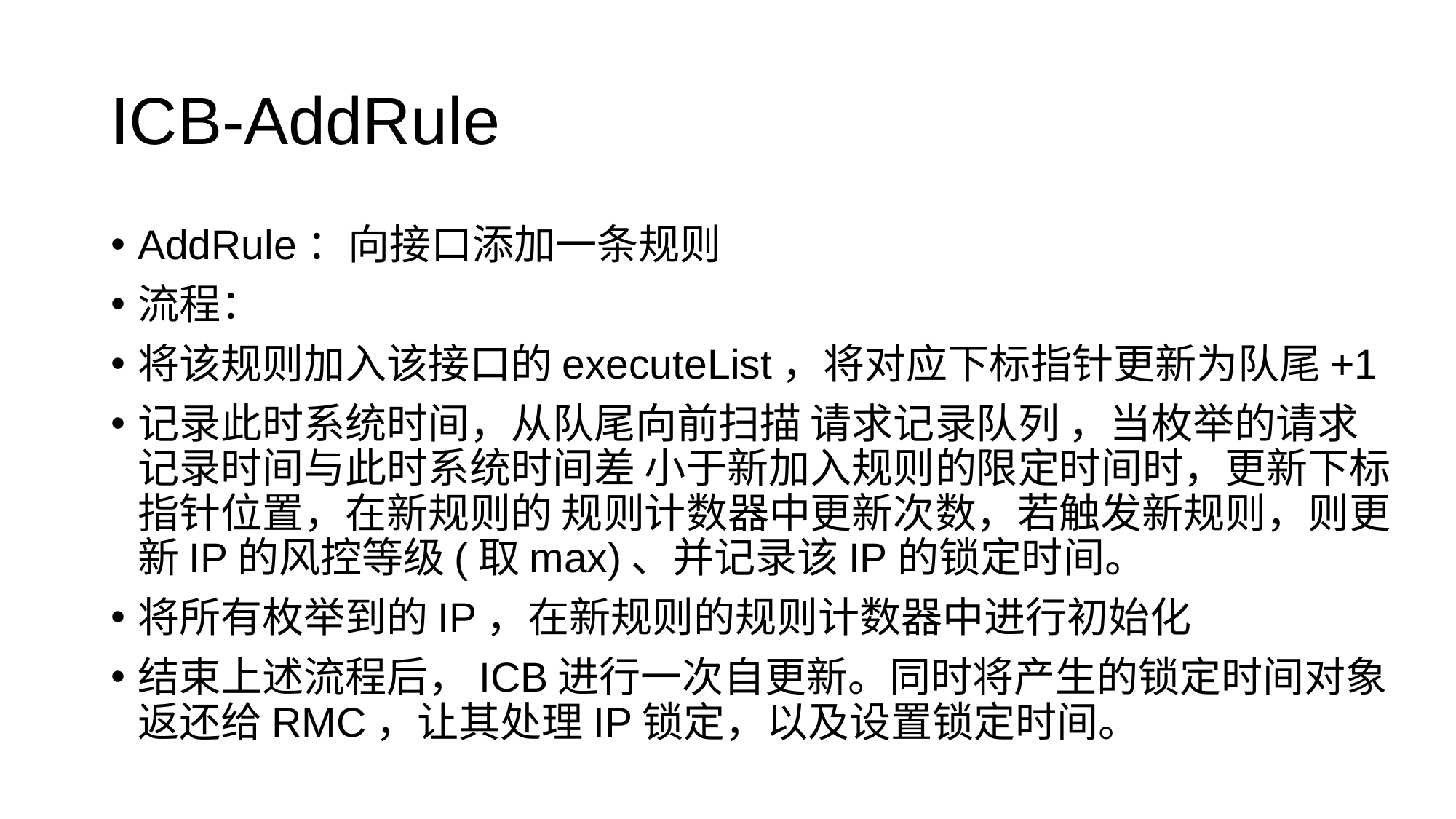

# ICB-AddRule
AddRule：向接口添加一条规则
流程：
将该规则加入该接口的executeList，将对应下标指针更新为队尾+1
记录此时系统时间，从队尾向前扫描 请求记录队列 ，当枚举的请求记录时间与此时系统时间差 小于新加入规则的限定时间时，更新下标指针位置，在新规则的 规则计数器中更新次数，若触发新规则，则更新IP的风控等级(取max)、并记录该IP的锁定时间。
将所有枚举到的IP，在新规则的规则计数器中进行初始化
结束上述流程后，ICB进行一次自更新。同时将产生的锁定时间对象返还给RMC，让其处理IP锁定，以及设置锁定时间。